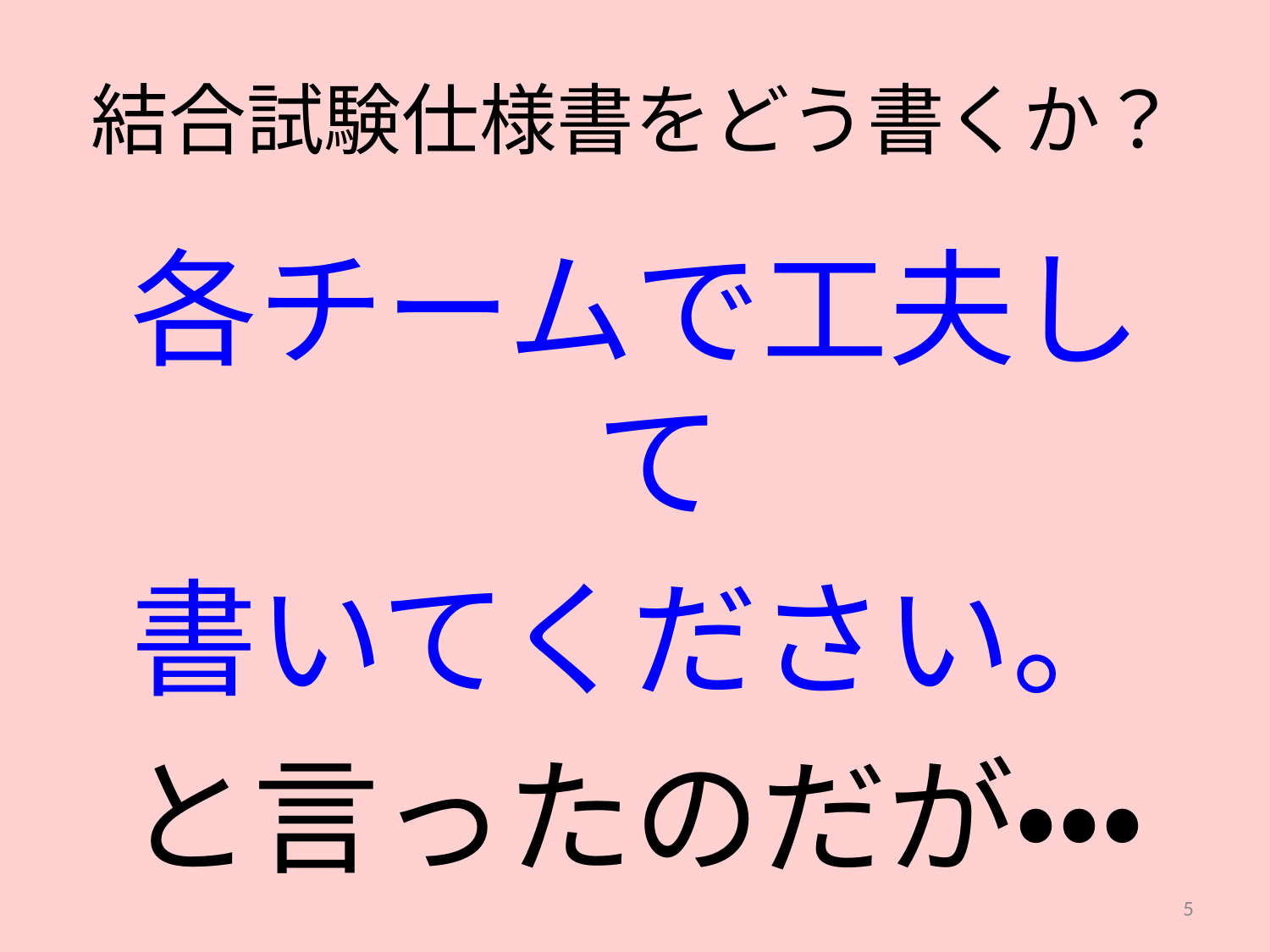

# 結合試験仕様書をどう書くか？
各チームで工夫して
書いてください。
と言ったのだが・・・
5